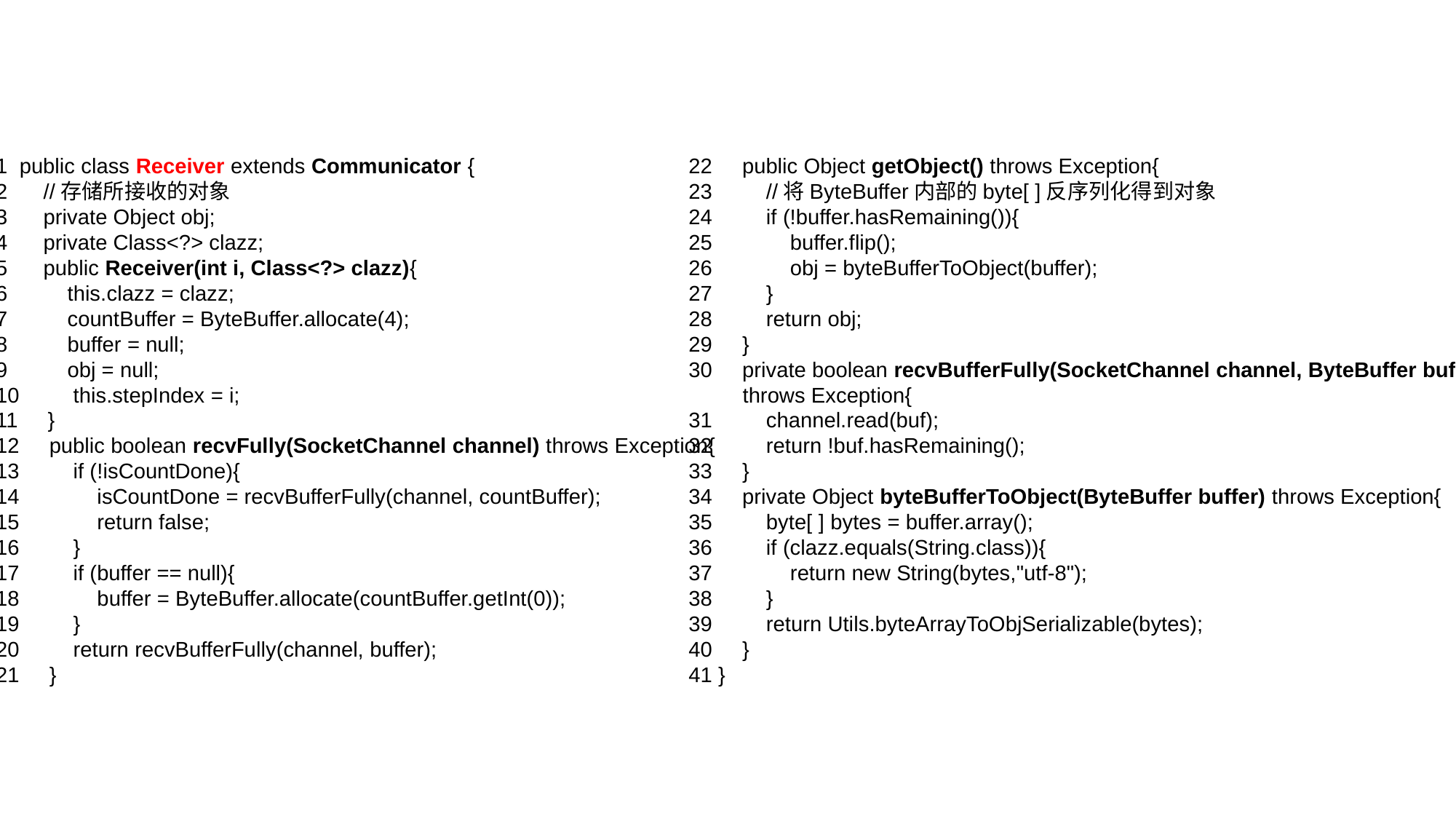

1  public class Receiver extends Communicator {
2      //存储所接收的对象
3      private Object obj;
4      private Class<?> clazz;
5      public Receiver(int i, Class<?> clazz){
6          this.clazz = clazz;
7          countBuffer = ByteBuffer.allocate(4);
8          buffer = null;
9          obj = null;
10         this.stepIndex = i;
11     }
12     public boolean recvFully(SocketChannel channel) throws Exception{
13         if (!isCountDone){
14             isCountDone = recvBufferFully(channel, countBuffer);
15             return false;
16         }
17         if (buffer == null){
18             buffer = ByteBuffer.allocate(countBuffer.getInt(0));
19         }
20         return recvBufferFully(channel, buffer);
21     }
22     public Object getObject() throws Exception{
23         //将ByteBuffer内部的byte[ ]反序列化得到对象
24         if (!buffer.hasRemaining()){
25             buffer.flip();
26             obj = byteBufferToObject(buffer);
27         }
28         return obj;
29     }
30     private boolean recvBufferFully(SocketChannel channel, ByteBuffer buf)
         throws Exception{
31         channel.read(buf);
32         return !buf.hasRemaining();
33     }
34     private Object byteBufferToObject(ByteBuffer buffer) throws Exception{
35         byte[ ] bytes = buffer.array();
36         if (clazz.equals(String.class)){
37             return new String(bytes,"utf-8");
38         }
39         return Utils.byteArrayToObjSerializable(bytes);
40     }
41 }